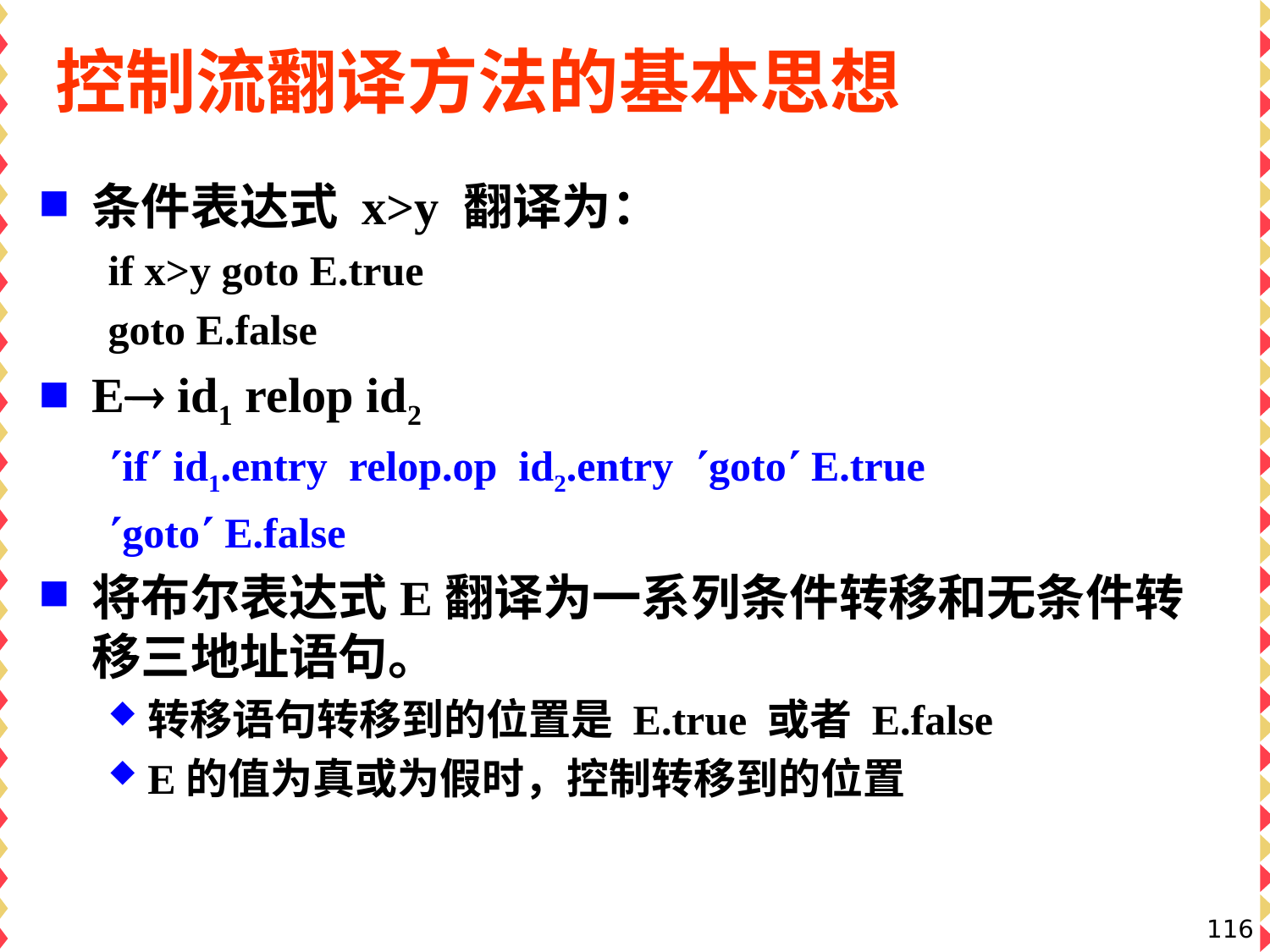

# 控制流翻译方法的基本思想
条件表达式 x>y 翻译为：
if x>y goto E.true
goto E.false
E→ id1 relop id2
′if′ id1.entry  relop.op  id2.entry  ′goto′ E.true
′goto′ E.false
将布尔表达式E翻译为一系列条件转移和无条件转移三地址语句。
转移语句转移到的位置是 E.true 或者 E.false
E的值为真或为假时，控制转移到的位置
116